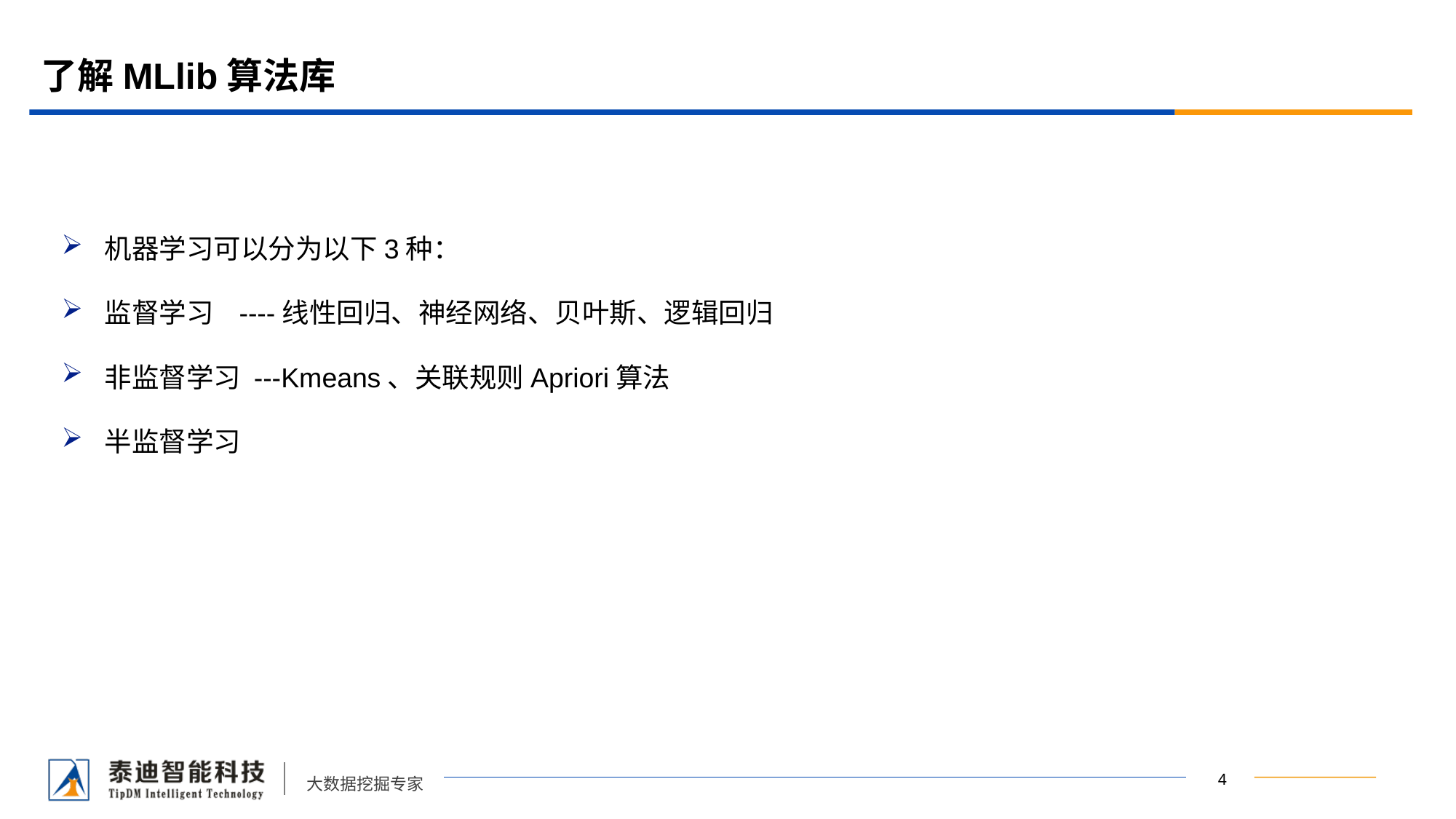

# 了解MLlib算法库
机器学习可以分为以下3种：
监督学习   ----线性回归、神经网络、贝叶斯、逻辑回归
非监督学习 ---Kmeans、关联规则Apriori算法
半监督学习